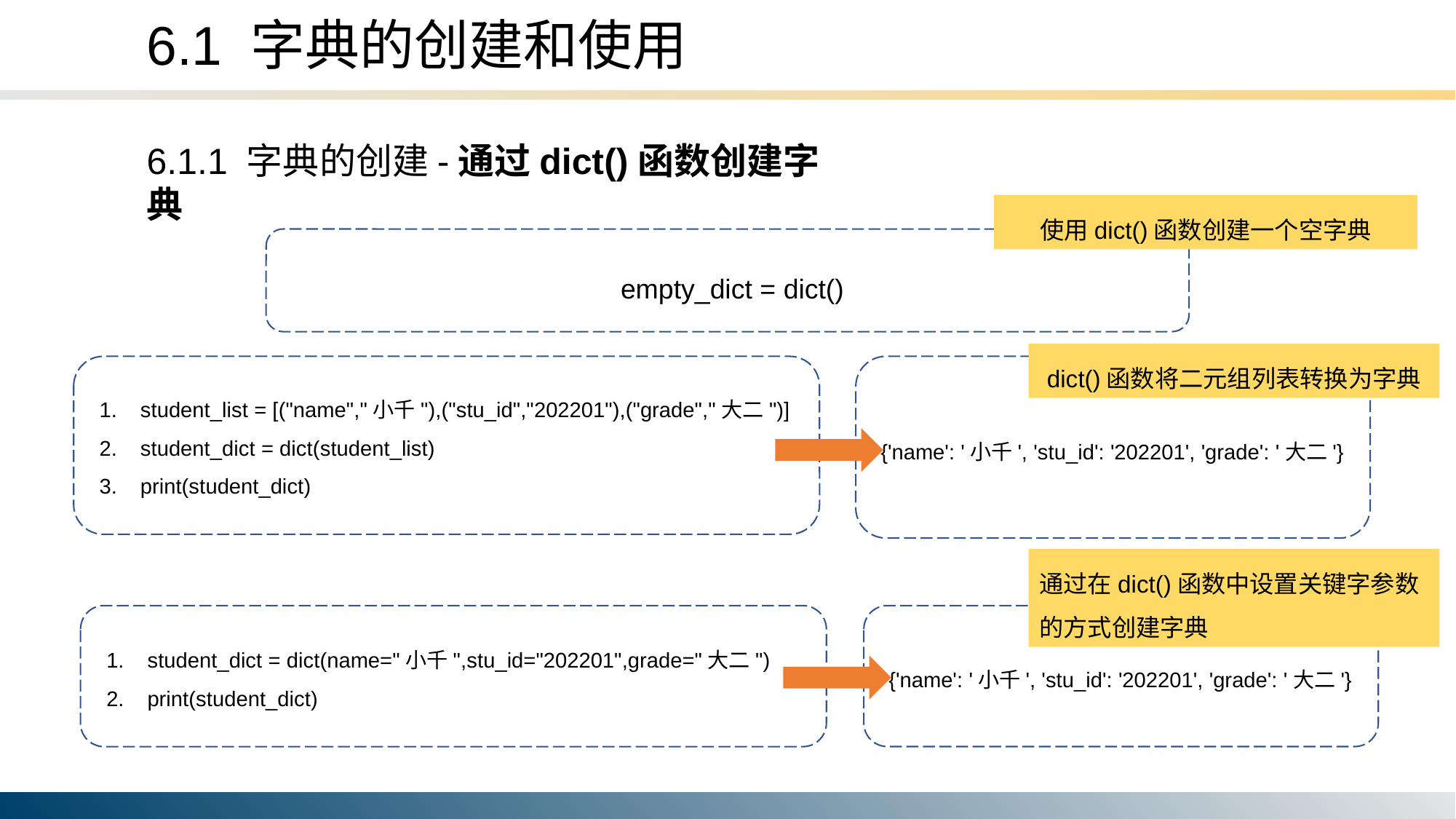

6.1 字典的创建和使用
6.1.1 字典的创建-通过dict()函数创建字典
使用dict()函数创建一个空字典

empty_dict = dict()
dict()函数将二元组列表转换为字典

student_list = [("name","小千"),("stu_id","202201"),("grade","大二")]
student_dict = dict(student_list)
print(student_dict)
{'name': '小千', 'stu_id': '202201', 'grade': '大二'}

通过在dict()函数中设置关键字参数的方式创建字典

student_dict = dict(name="小千",stu_id="202201",grade="大二")
print(student_dict)
{'name': '小千', 'stu_id': '202201', 'grade': '大二'}